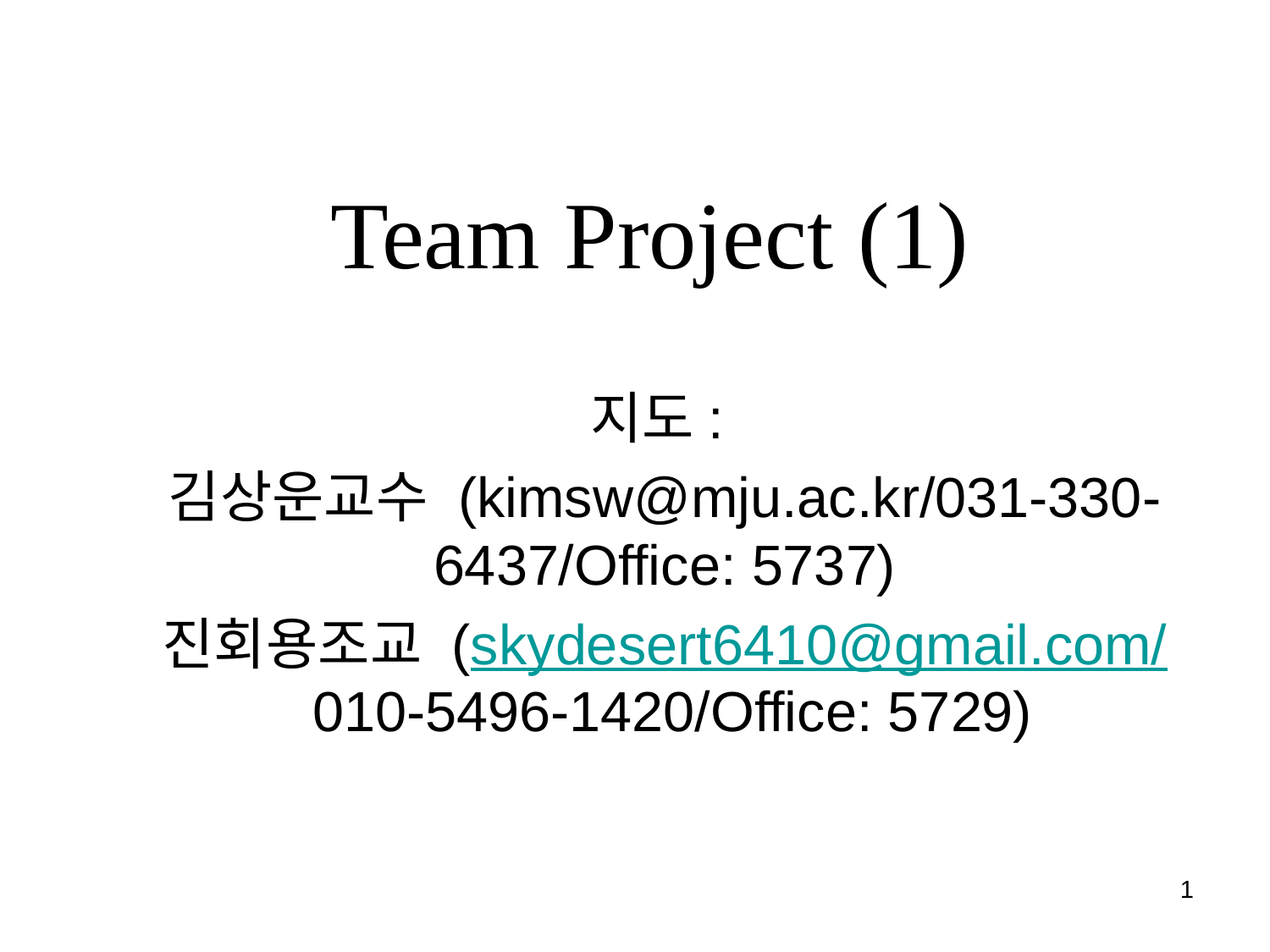

# Team Project (1)
지도:
김상운교수 (kimsw@mju.ac.kr/031-330-6437/Office: 5737)
진회용조교 (skydesert6410@gmail.com/ 010-5496-1420/Office: 5729)
1